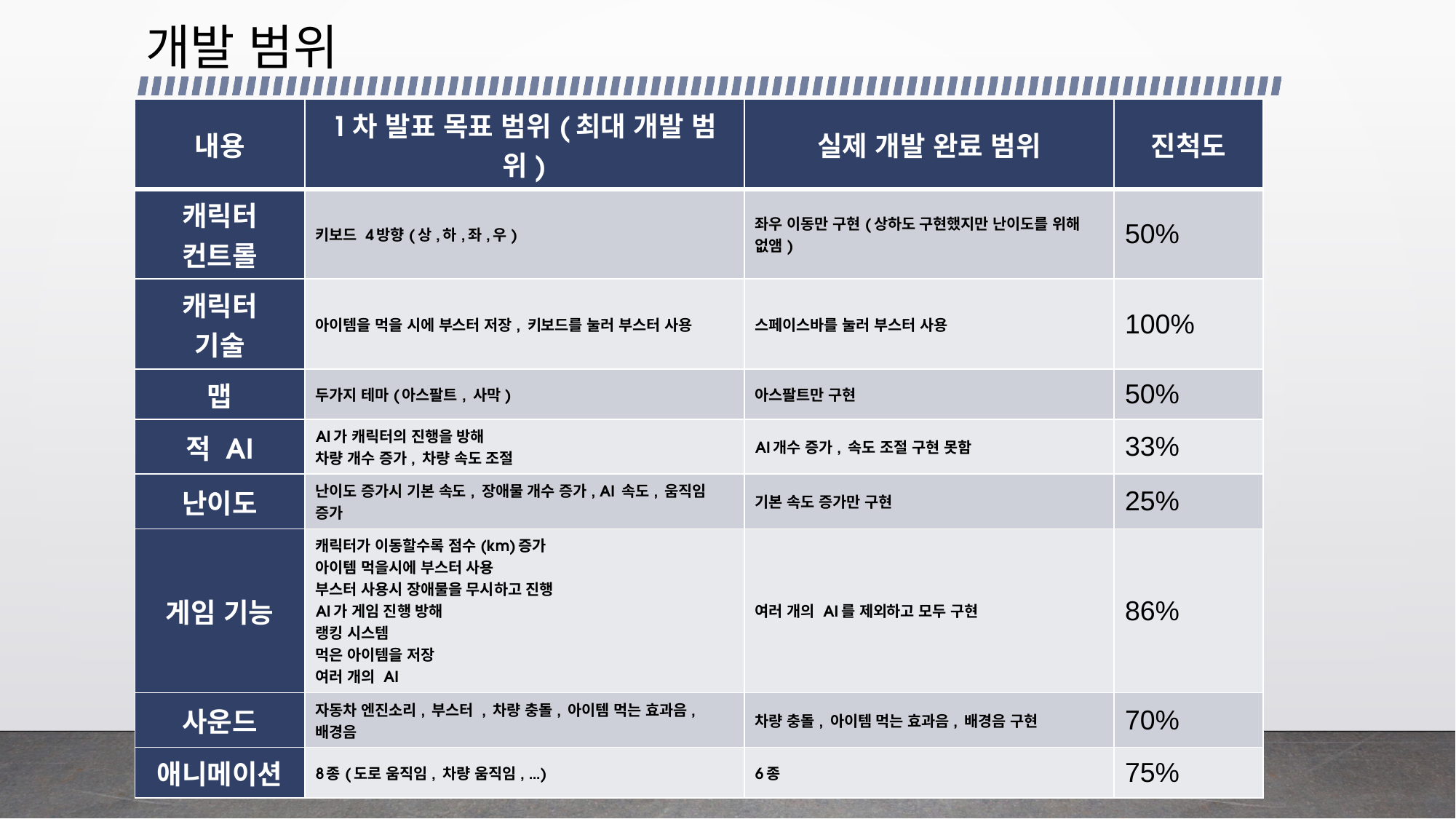

# 개발 범위
| 내용 | 1차 발표 목표 범위(최대 개발 범위) | 실제 개발 완료 범위 | 진척도 |
| --- | --- | --- | --- |
| 캐릭터 컨트롤 | 키보드 4방향(상,하,좌,우) | 좌우 이동만 구현(상하도 구현했지만 난이도를 위해 없앰) | 50% |
| 캐릭터 기술 | 아이템을 먹을 시에 부스터 저장, 키보드를 눌러 부스터 사용 | 스페이스바를 눌러 부스터 사용 | 100% |
| 맵 | 두가지 테마(아스팔트, 사막) | 아스팔트만 구현 | 50% |
| 적 AI | AI가 캐릭터의 진행을 방해 차량 개수 증가, 차량 속도 조절 | AI개수 증가, 속도 조절 구현 못함 | 33% |
| 난이도 | 난이도 증가시 기본 속도, 장애물 개수 증가, AI 속도, 움직임 증가 | 기본 속도 증가만 구현 | 25% |
| 게임 기능 | 캐릭터가 이동할수록 점수(km)증가 아이템 먹을시에 부스터 사용 부스터 사용시 장애물을 무시하고 진행 AI가 게임 진행 방해 랭킹 시스템 먹은 아이템을 저장 여러 개의 AI | 여러 개의 AI를 제외하고 모두 구현 | 86% |
| 사운드 | 자동차 엔진소리, 부스터 , 차량 충돌, 아이템 먹는 효과음, 배경음 | 차량 충돌, 아이템 먹는 효과음, 배경음 구현 | 70% |
| 애니메이션 | 8종(도로 움직임, 차량 움직임, …) | 6종 | 75% |